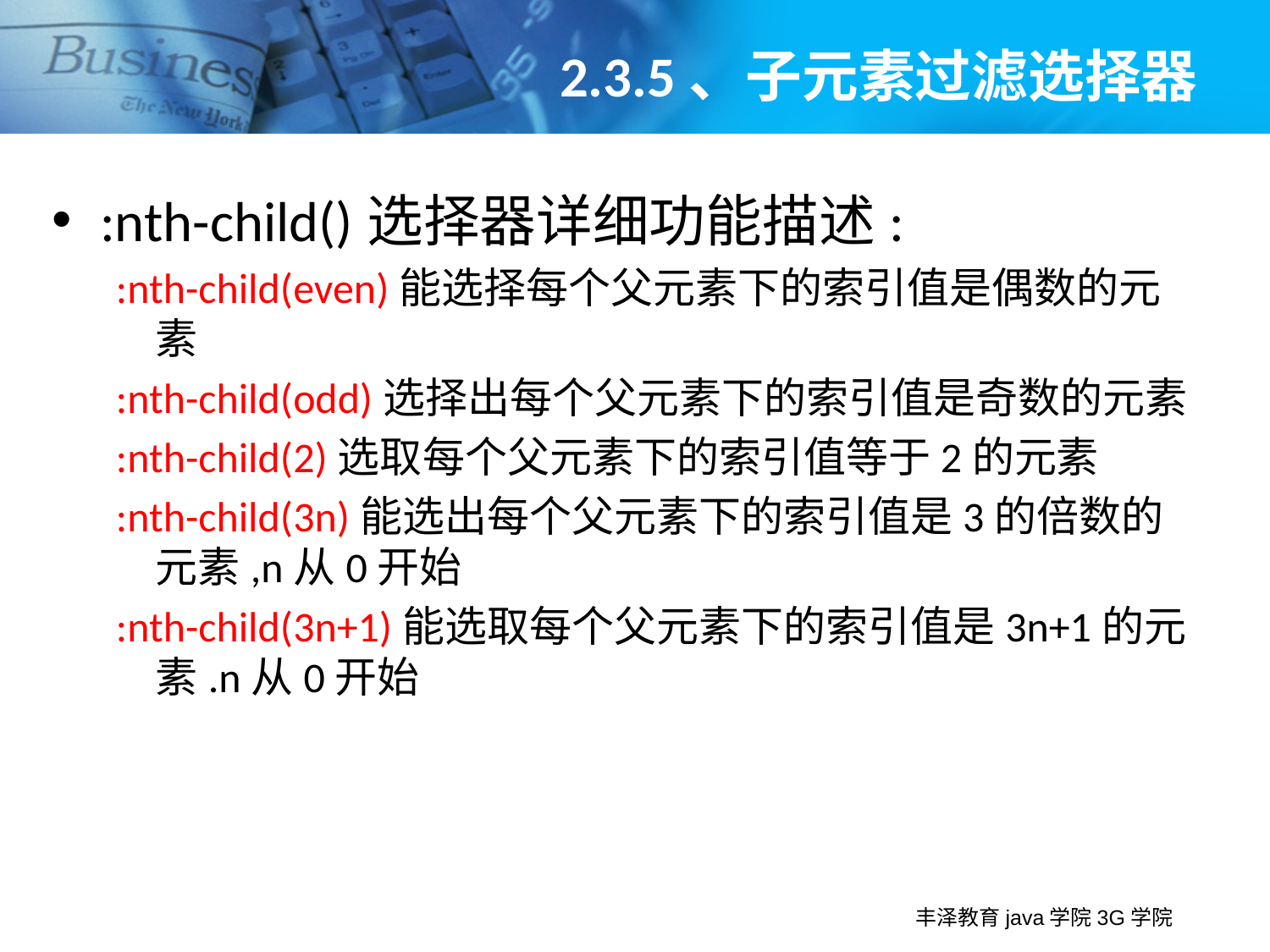

# 2.3.5、子元素过滤选择器
:nth-child()选择器详细功能描述:
:nth-child(even)能选择每个父元素下的索引值是偶数的元素
:nth-child(odd)选择出每个父元素下的索引值是奇数的元素
:nth-child(2)选取每个父元素下的索引值等于2的元素
:nth-child(3n)能选出每个父元素下的索引值是3的倍数的元素,n从0开始
:nth-child(3n+1)能选取每个父元素下的索引值是3n+1的元素.n从0开始